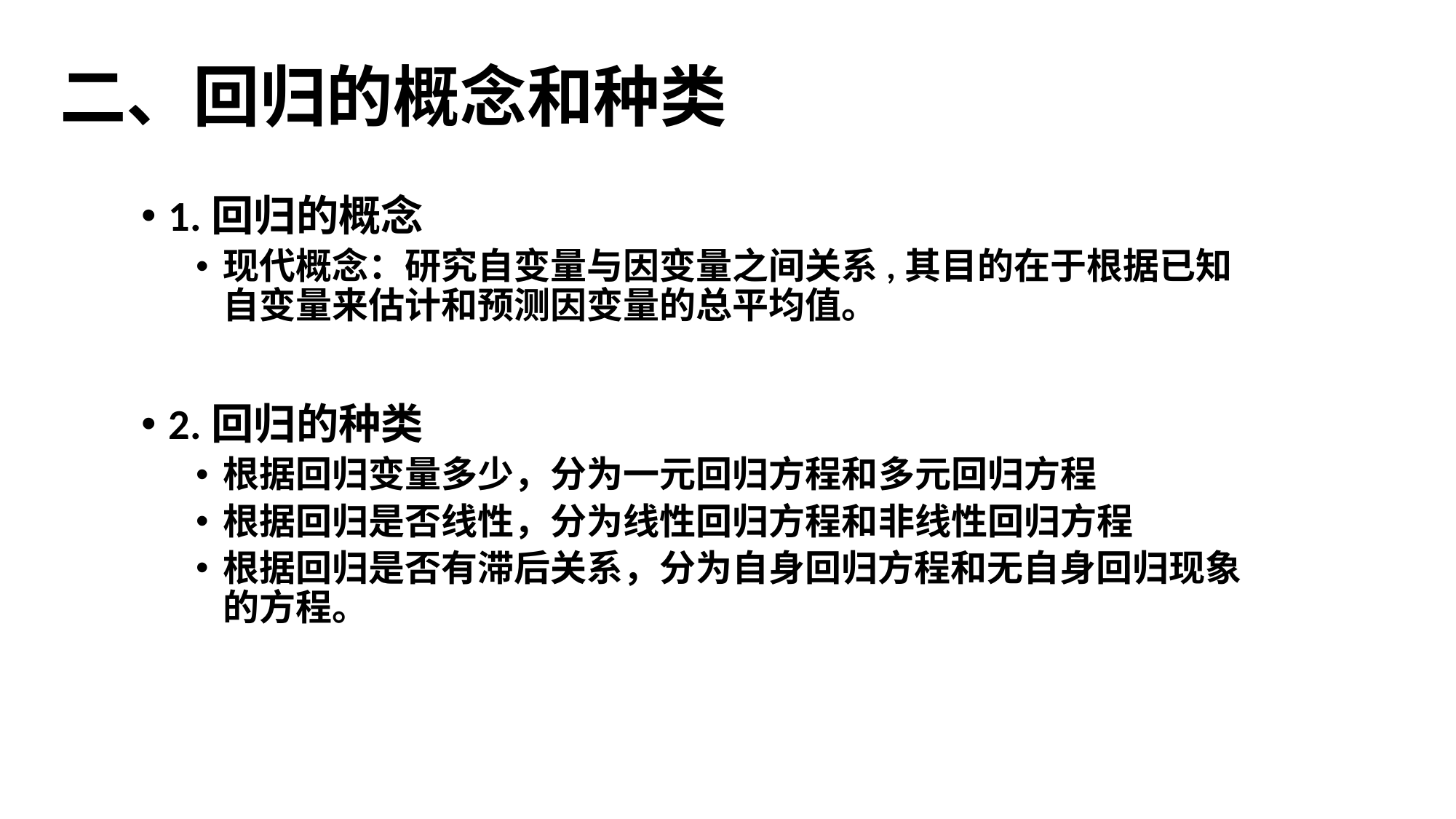

# 二、回归的概念和种类
1.回归的概念
现代概念：研究自变量与因变量之间关系,其目的在于根据已知自变量来估计和预测因变量的总平均值。

2.回归的种类
根据回归变量多少，分为一元回归方程和多元回归方程
根据回归是否线性，分为线性回归方程和非线性回归方程
根据回归是否有滞后关系，分为自身回归方程和无自身回归现象的方程。